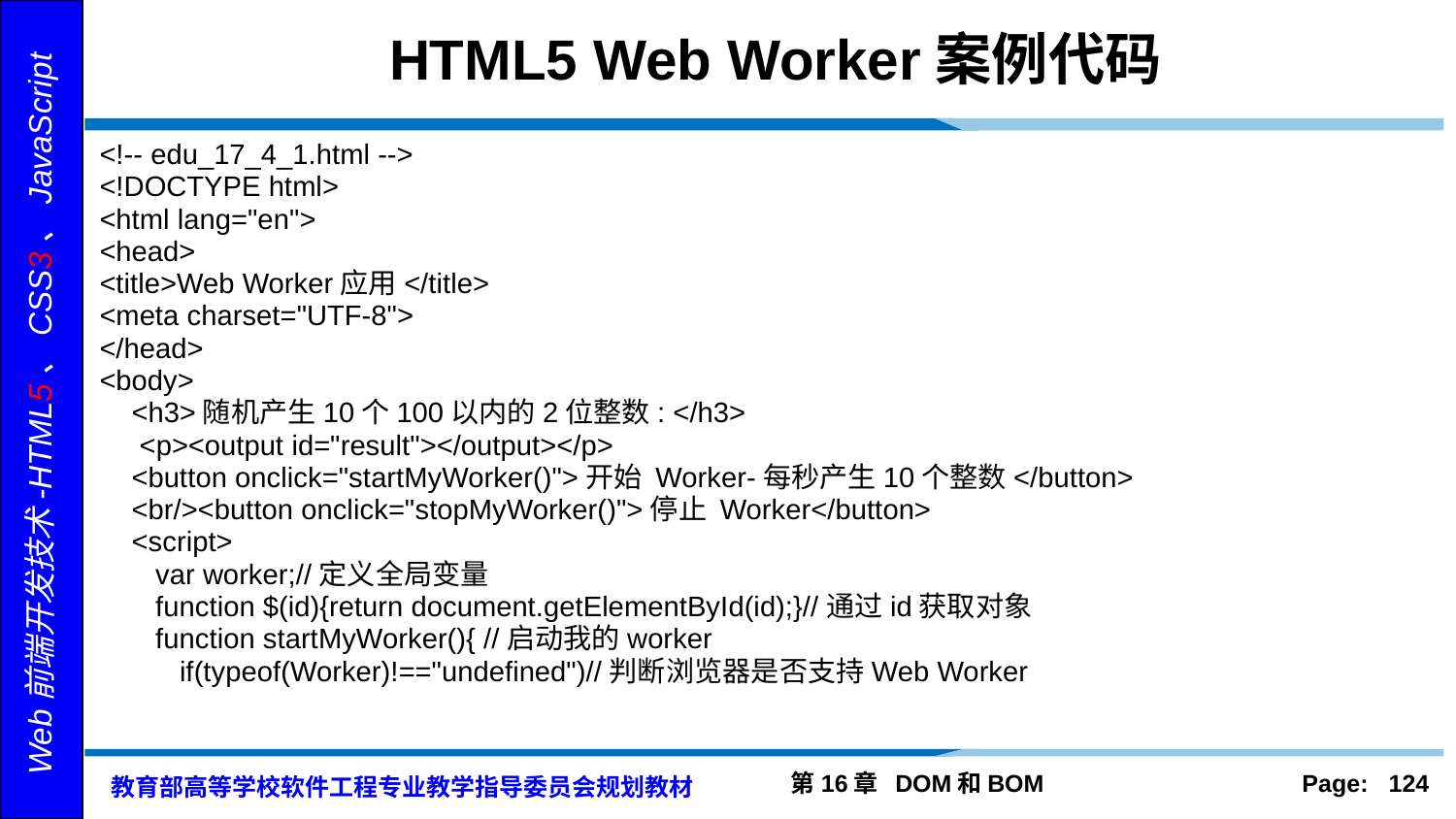

# HTML5 Web Worker案例代码
<!-- edu_17_4_1.html -->
<!DOCTYPE html>
<html lang="en">
<head>
<title>Web Worker应用</title>
<meta charset="UTF-8">
</head>
<body>
    <h3>随机产生10个100以内的2位整数: </h3>
     <p><output id="result"></output></p>
    <button onclick="startMyWorker()">开始 Worker-每秒产生10个整数</button>
    <br/><button onclick="stopMyWorker()">停止 Worker</button>
    <script>
       var worker;//定义全局变量
       function $(id){return document.getElementById(id);}//通过id获取对象
       function startMyWorker(){ //启动我的worker
          if(typeof(Worker)!=="undefined")//判断浏览器是否支持Web Worker